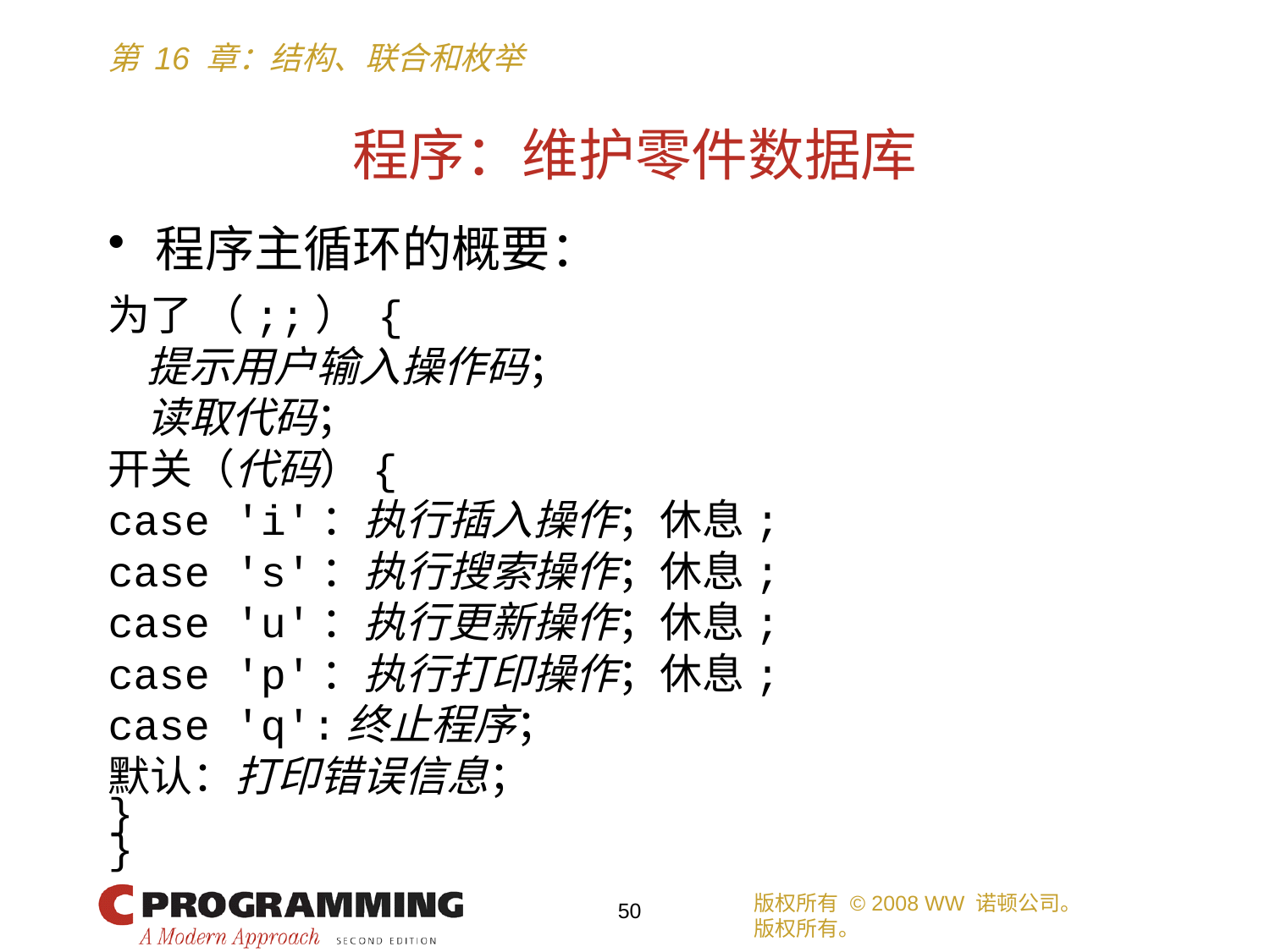

# 程序：维护零件数据库
程序主循环的概要：
为了 （;;） {
   提示用户输入操作码；
   读取代码；
开关（代码）{
case 'i'：执行插入操作；休息;
case 's'：执行搜索操作；休息;
case 'u'：执行更新操作；休息;
case 'p'：执行打印操作；休息;
case 'q':终止程序；
默认：打印错误信息；
}
}
版权所有 © 2008 WW 诺顿公司。
版权所有。
50